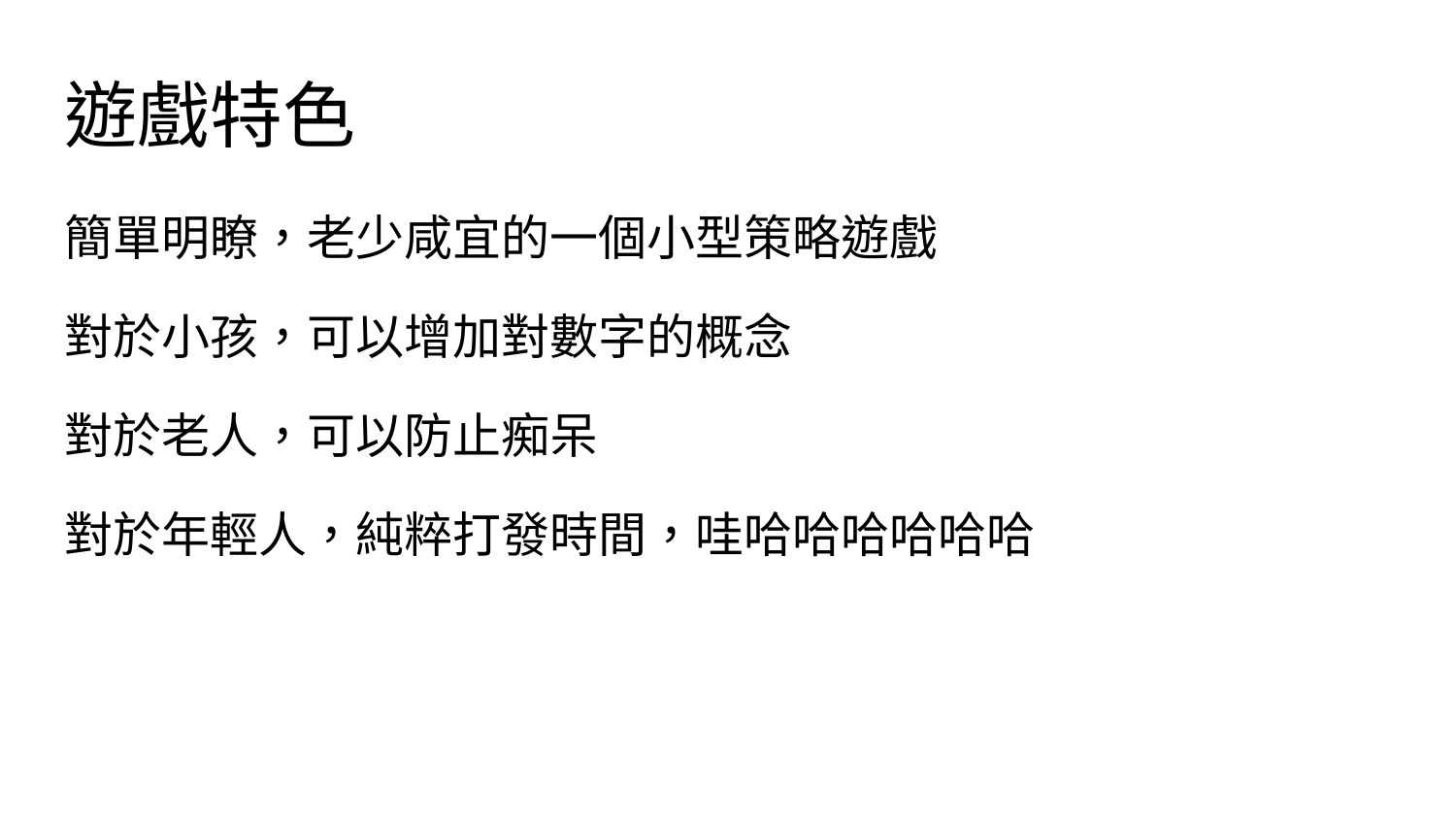

# 遊戲特色
簡單明瞭，老少咸宜的一個小型策略遊戲
對於小孩，可以增加對數字的概念
對於老人，可以防止痴呆
對於年輕人，純粹打發時間，哇哈哈哈哈哈哈